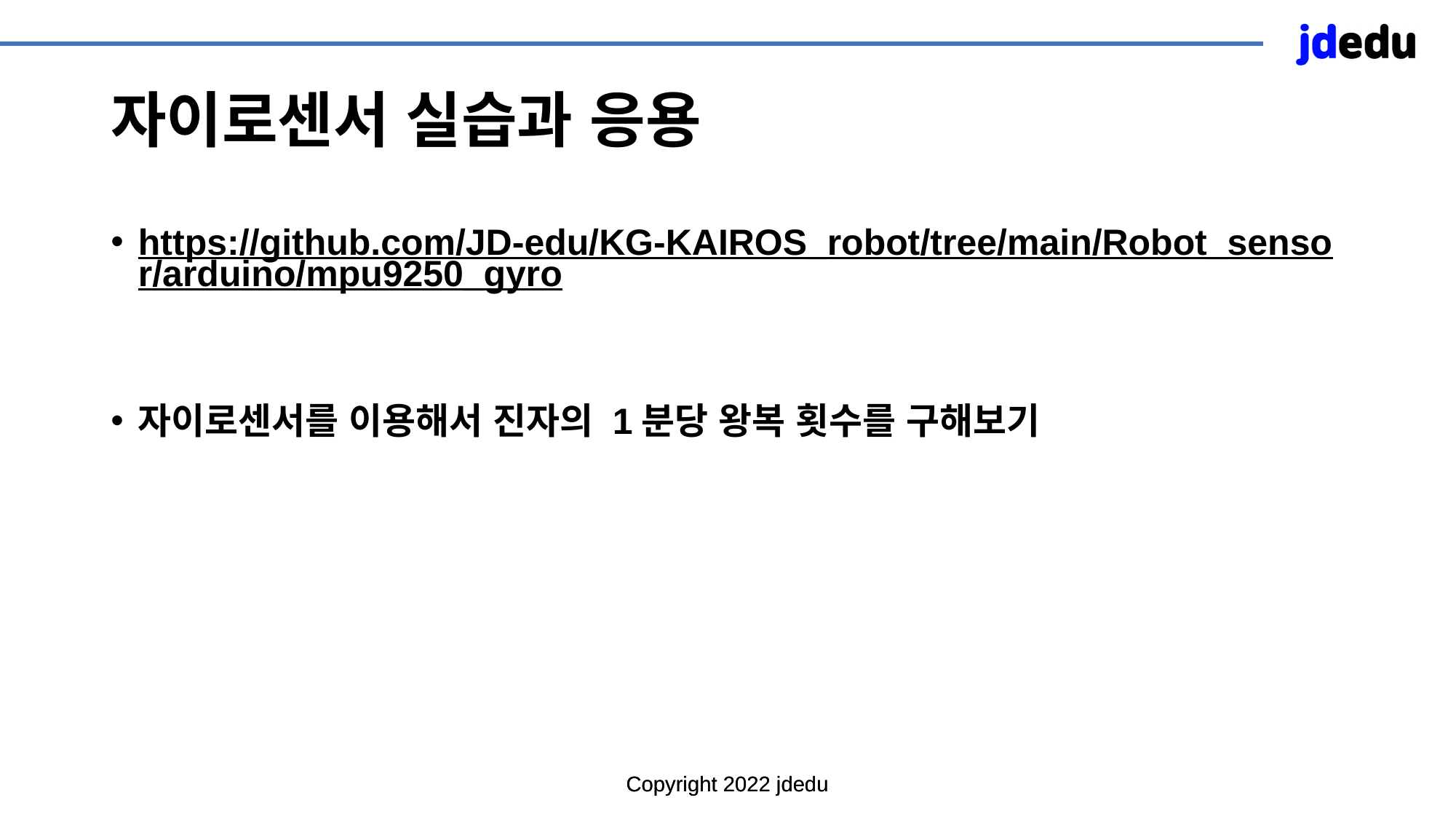

# 자이로센서 실습과 응용
https://github.com/JD-edu/KG-KAIROS_robot/tree/main/Robot_sensor/arduino/mpu9250_gyro

자이로센서를 이용해서 진자의 1분당 왕복 횟수를 구해보기